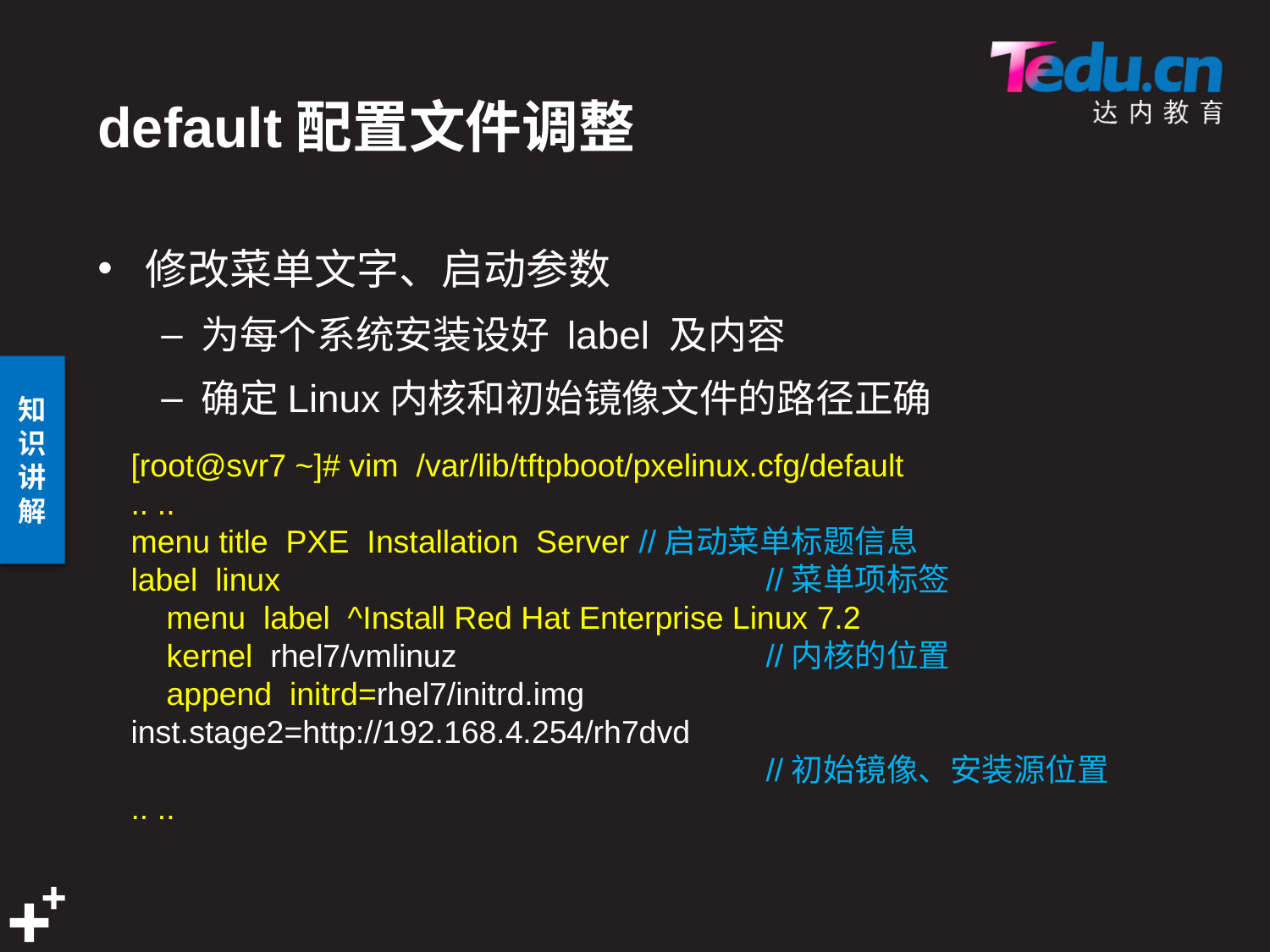

# default配置文件调整
修改菜单文字、启动参数
为每个系统安装设好 label 及内容
确定Linux内核和初始镜像文件的路径正确
[root@svr7 ~]# vim  /var/lib/tftpboot/pxelinux.cfg/default
.. ..
menu title  PXE  Installation  Server 	//启动菜单标题信息
label  linux  				//菜单项标签
    menu  label  ^Install Red Hat Enterprise Linux 7.2
    kernel  rhel7/vmlinuz  			//内核的位置
    append  initrd=rhel7/initrd.img  inst.stage2=http://192.168.4.254/rh7dvd
	 				//初始镜像、安装源位置
.. ..